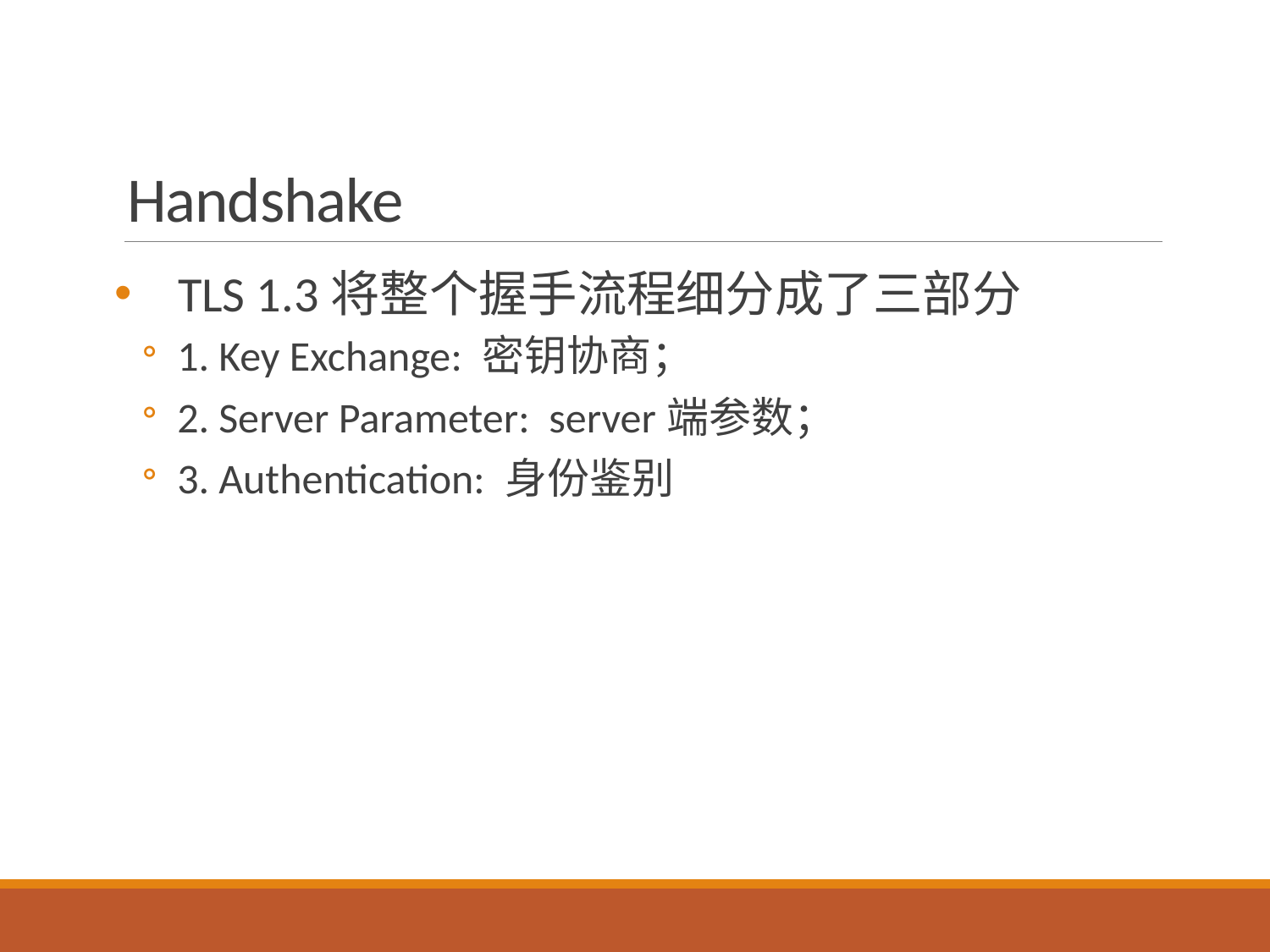

# Handshake
TLS 1.3将整个握手流程细分成了三部分
 1. Key Exchange: 密钥协商；
 2. Server Parameter:  server端参数；
 3. Authentication: 身份鉴别

81